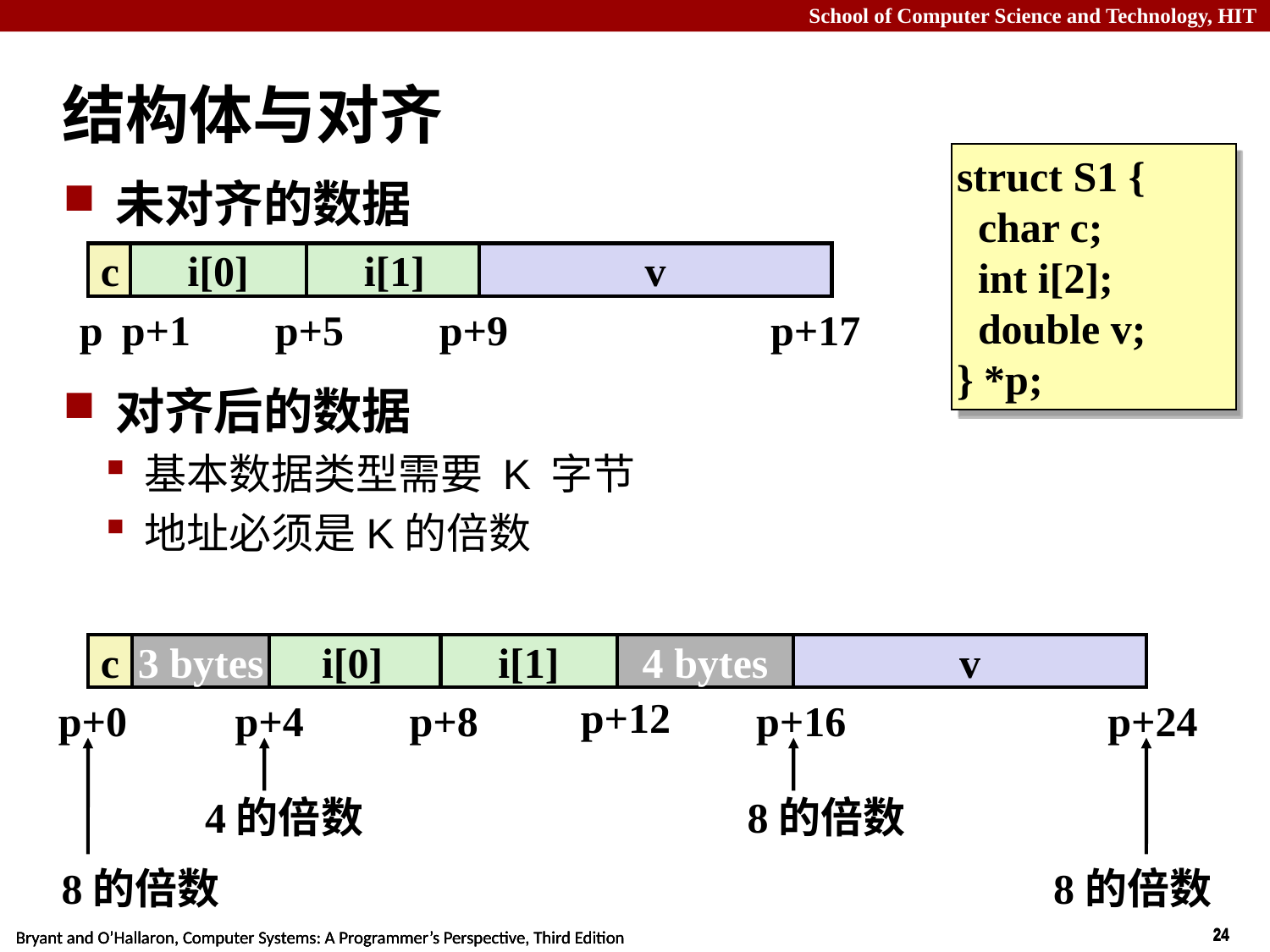

# 结构体与对齐
struct S1 {
  char c;
  int i[2];
  double v;
} *p;
未对齐的数据

对齐后的数据
基本数据类型需要 K 字节
地址必须是K的倍数
c
i[0]
i[1]
v
p
p+1
p+5
p+9
p+17
c
3 bytes
i[0]
i[1]
4 bytes
v
p+12
p+0
p+4
p+8
p+16
p+24

4的倍数
8的倍数
8的倍数
8的倍数